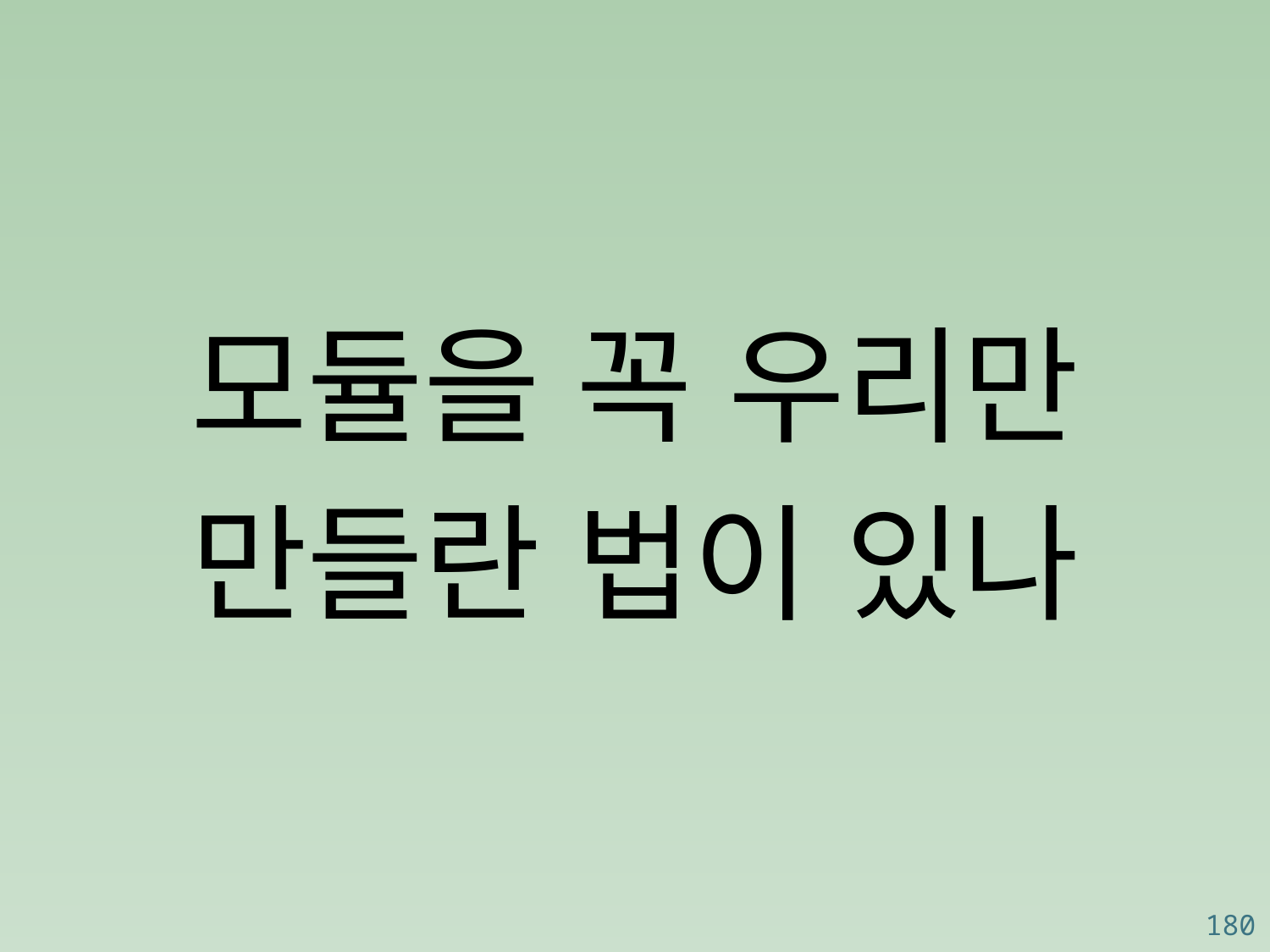

모듈을 꼭 우리만
만들란 법이 있나
180